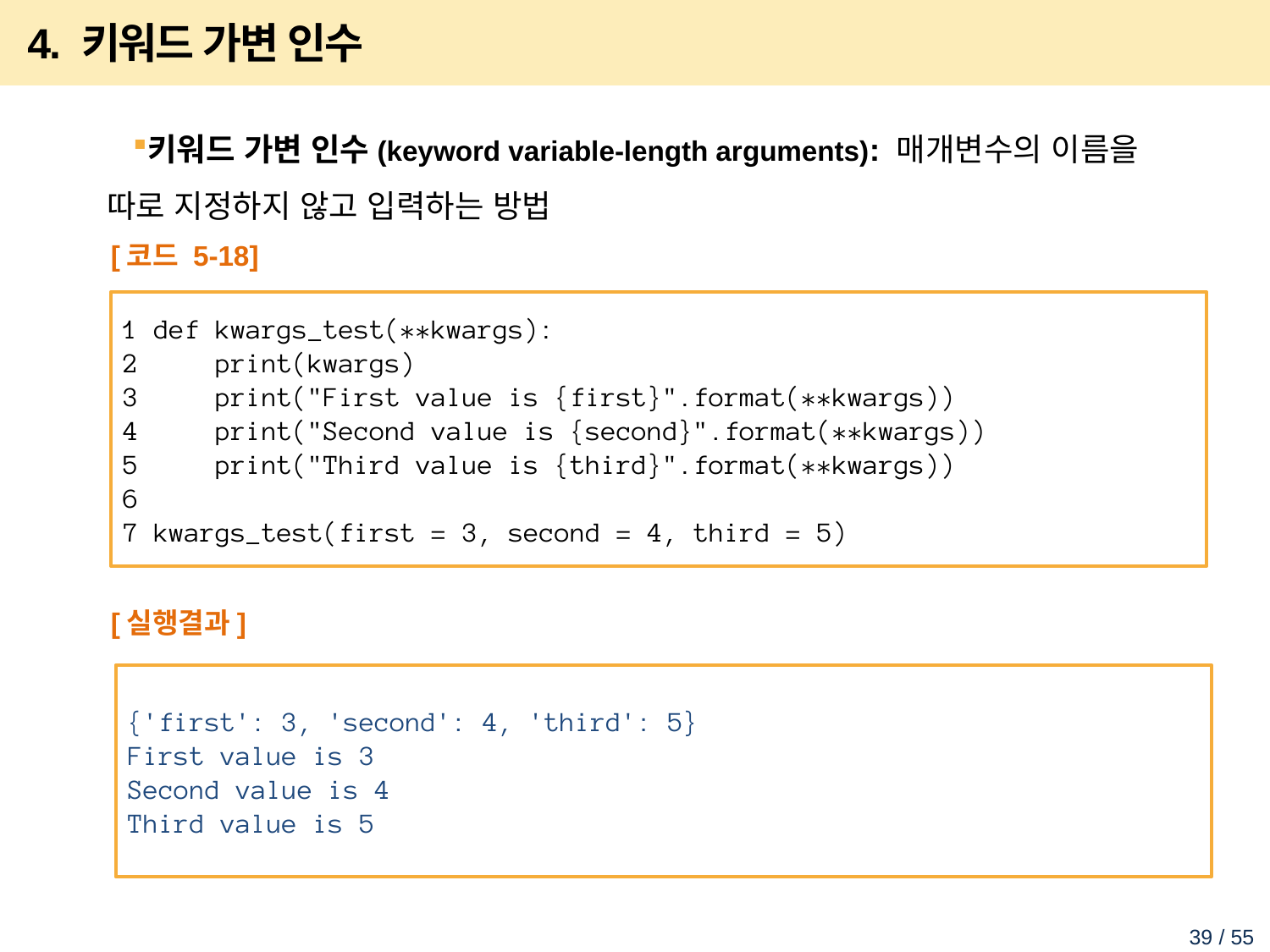

# 4. 키워드 가변 인수
키워드 가변 인수(keyword variable-length arguments): 매개변수의 이름을 따로 지정하지 않고 입력하는 방법

[코드 5-18]
1 def kwargs_test(**kwargs):
2     print(kwargs)
3     print("First value is {first}".format(**kwargs))
4     print("Second value is {second}".format(**kwargs))
5     print("Third value is {third}".format(**kwargs))
6
7 kwargs_test(first = 3, second = 4, third = 5)
[실행결과]
{'first': 3, 'second': 4, 'third': 5}
First value is 3
Second value is 4
Third value is 5